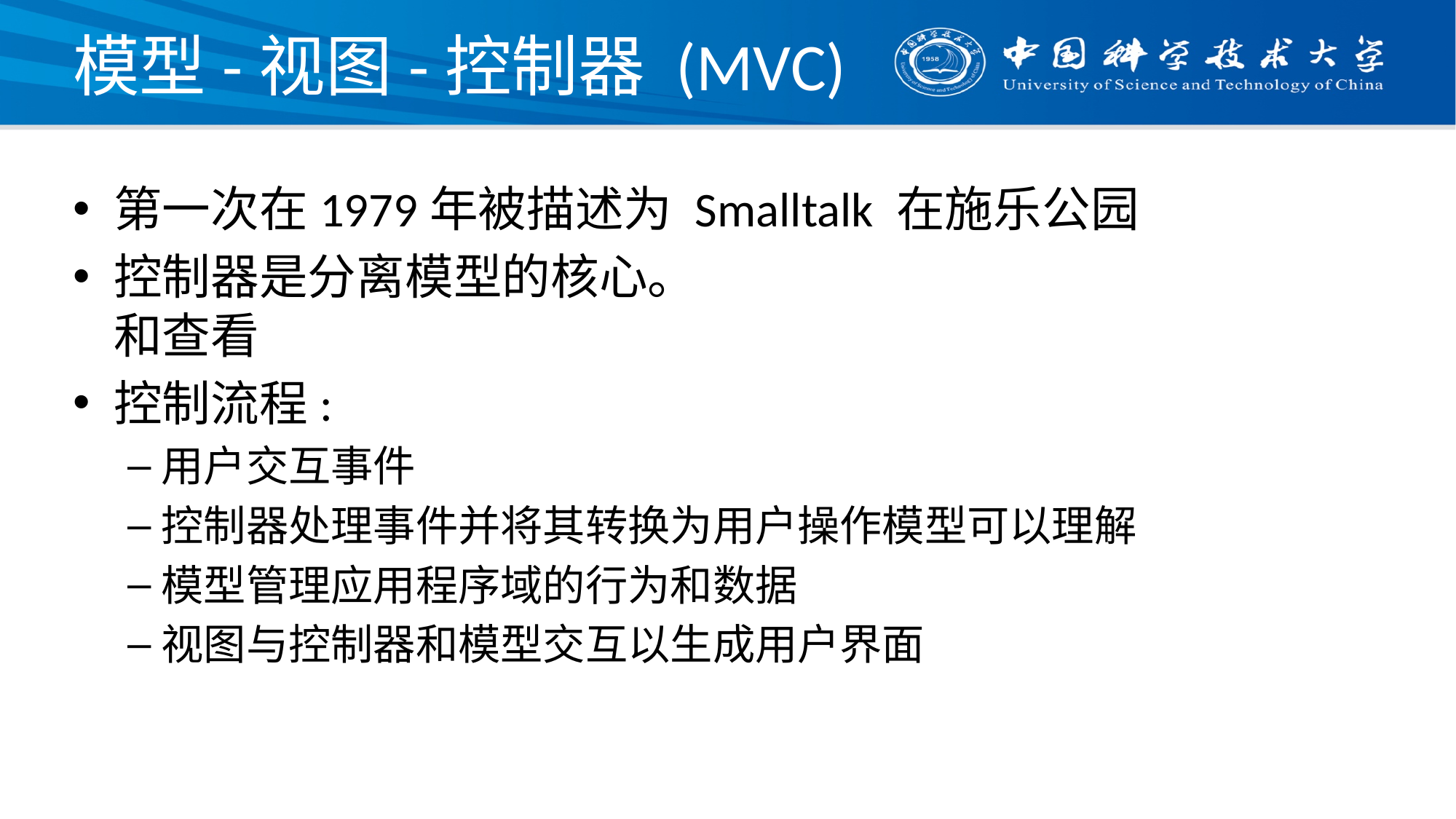

# 模型-视图-控制器 (MVC)
第一次在1979年被描述为 Smalltalk 在施乐公园
控制器是分离模型的核心。
和查看
控制流程:
用户交互事件
控制器处理事件并将其转换为用户操作模型可以理解
模型管理应用程序域的行为和数据
视图与控制器和模型交互以生成用户界面